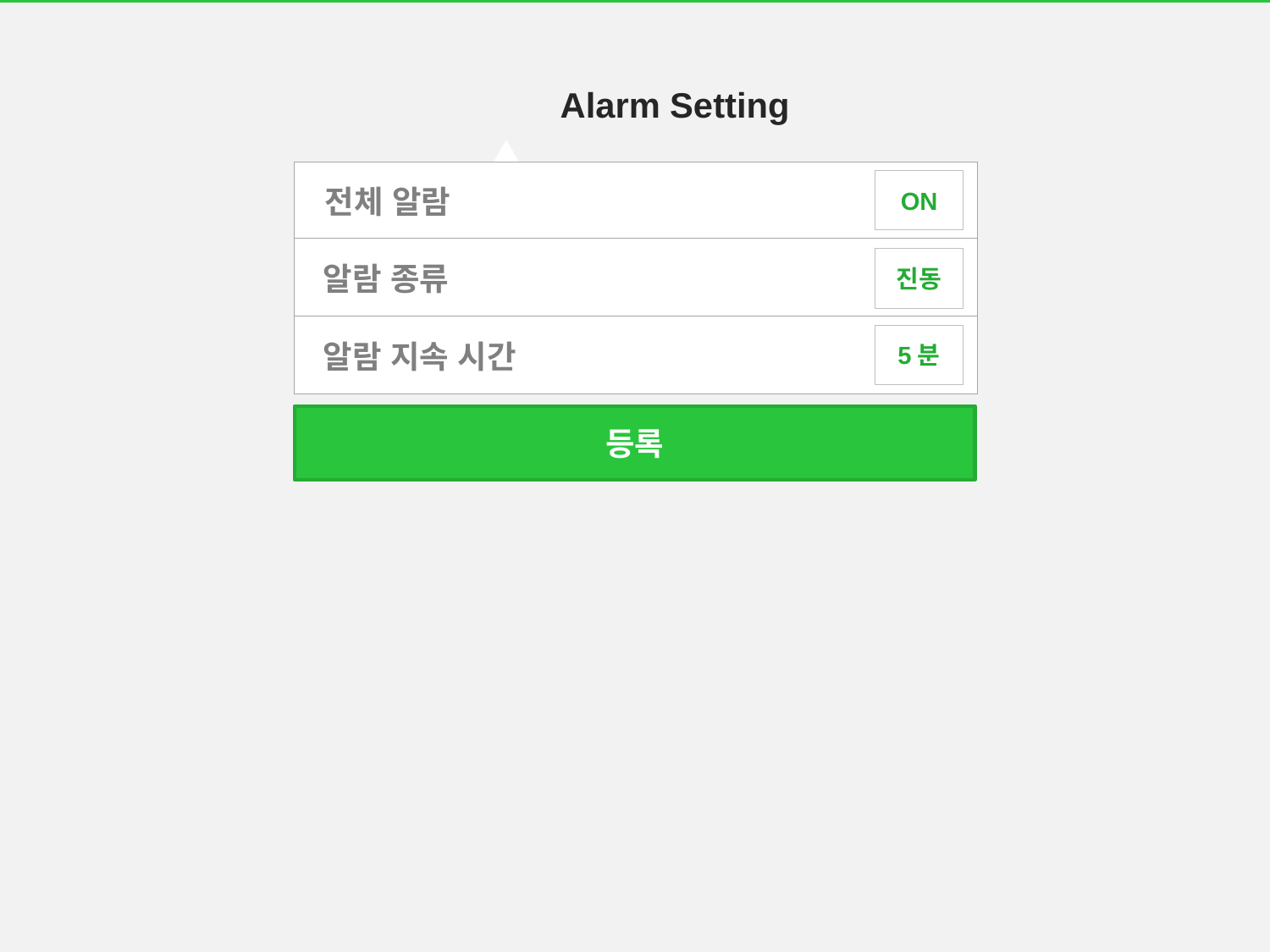

Alarm Setting

| 전체 알람 |
| --- |
| 알람 종류 |
| 알람 지속 시간 |
ON
진동
5분
등록